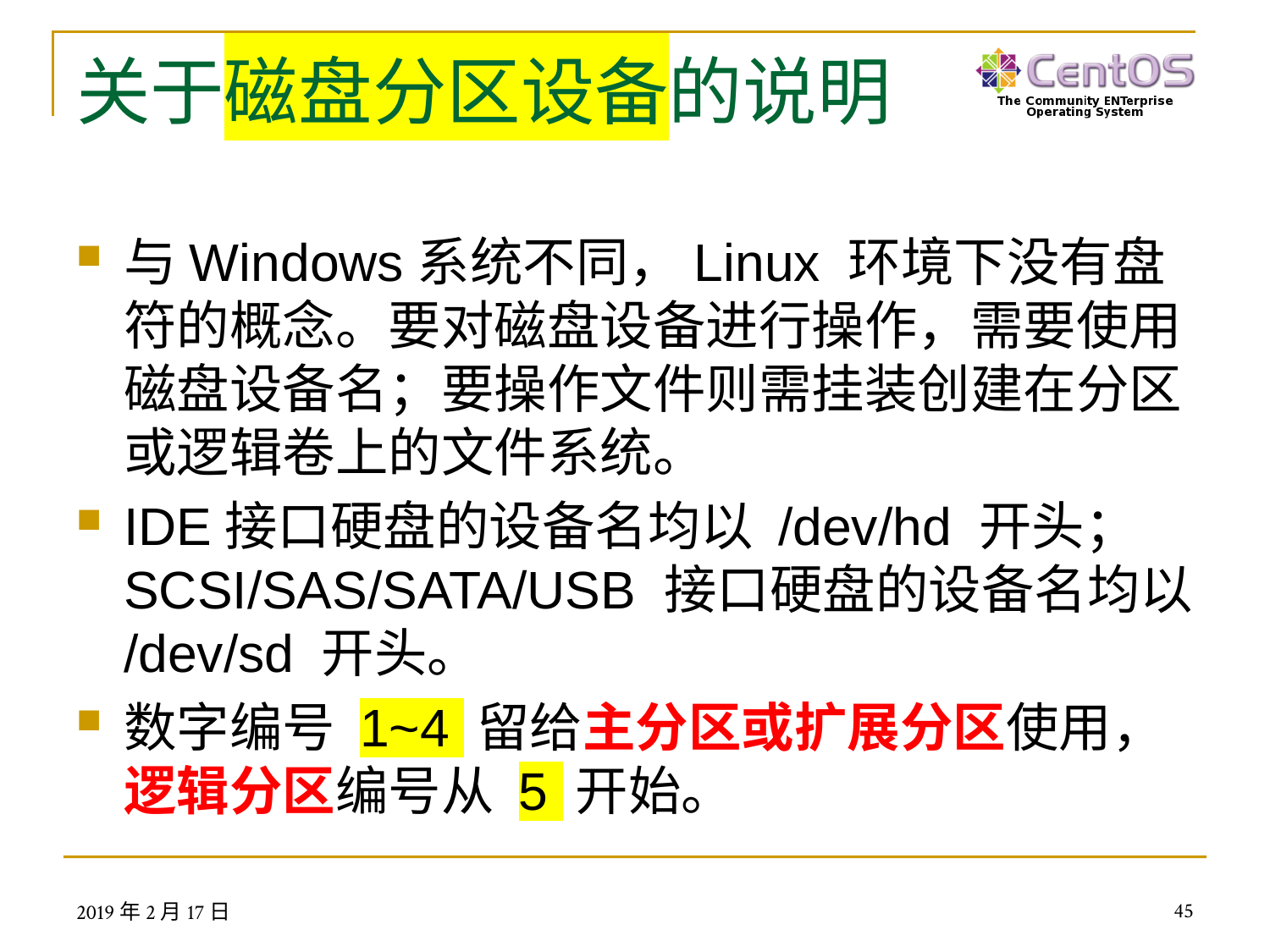

# 关于磁盘分区设备的说明
与Windows系统不同，Linux 环境下没有盘符的概念。要对磁盘设备进行操作，需要使用磁盘设备名；要操作文件则需挂装创建在分区或逻辑卷上的文件系统。
IDE接口硬盘的设备名均以 /dev/hd 开头；SCSI/SAS/SATA/USB 接口硬盘的设备名均以 /dev/sd 开头。
数字编号 1~4 留给主分区或扩展分区使用，逻辑分区编号从 5 开始。

2019年2月17日
45